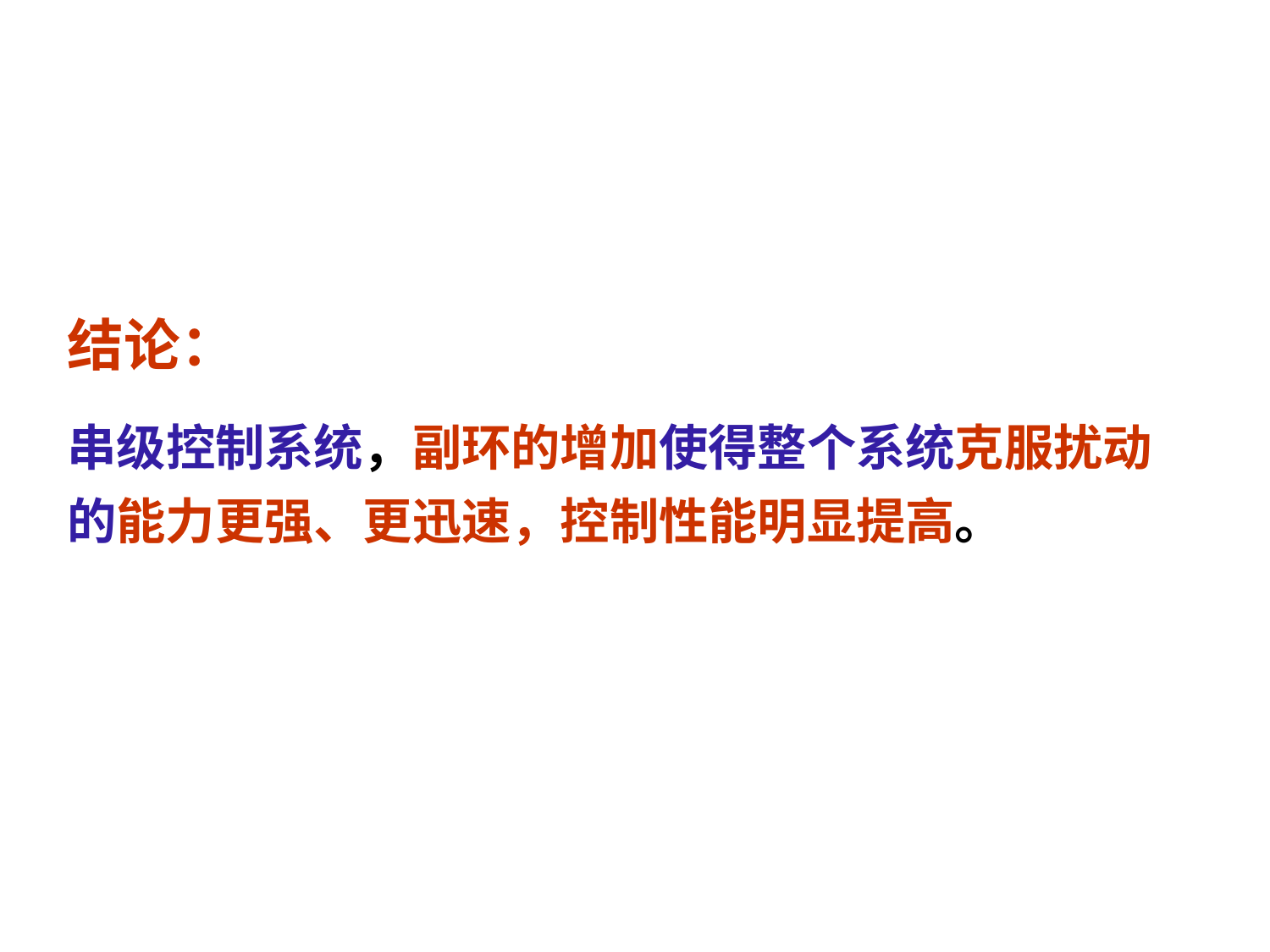

结论：
串级控制系统，副环的增加使得整个系统克服扰动的能力更强、更迅速，控制性能明显提高。